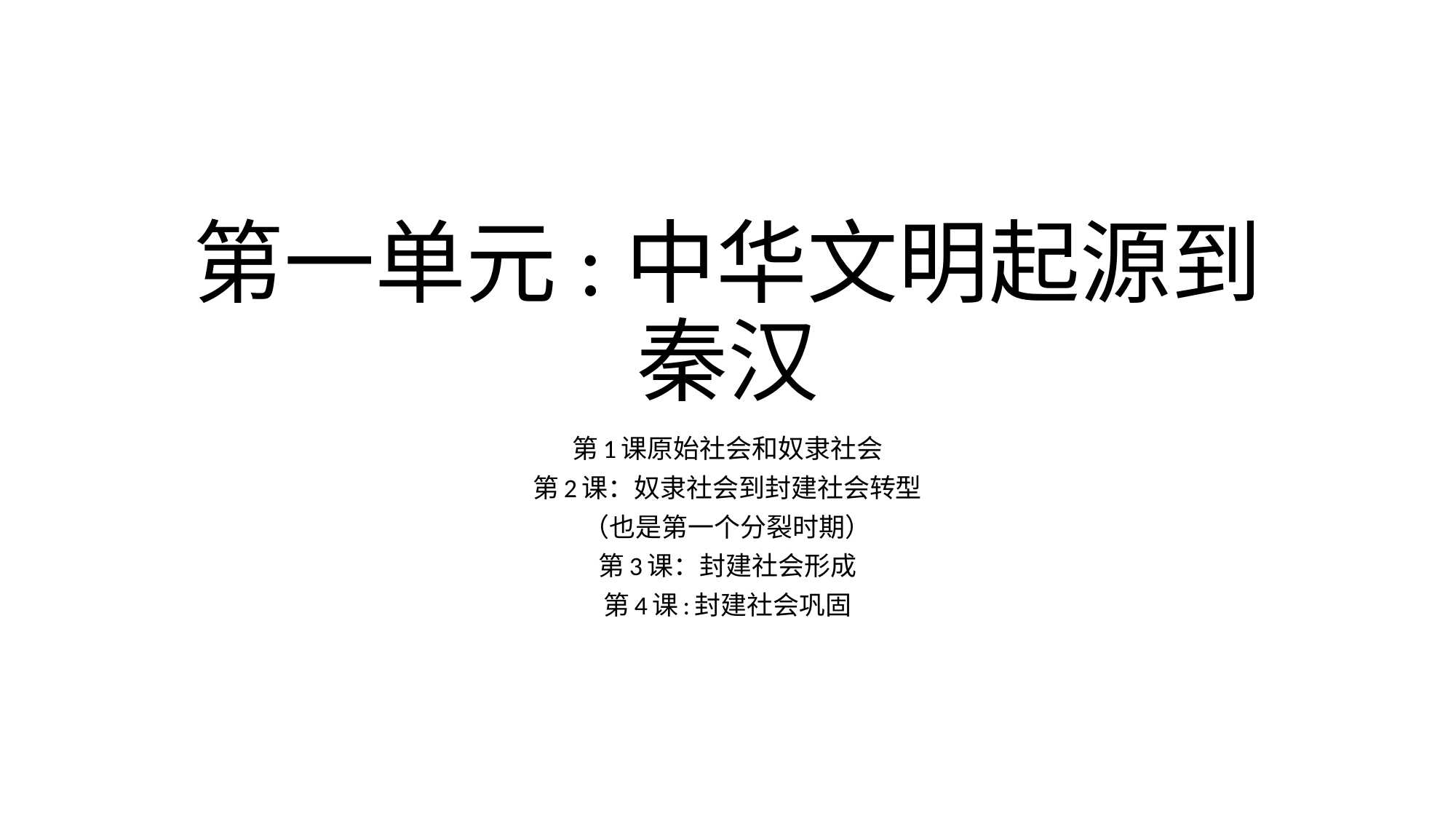

# 第一单元:中华文明起源到秦汉
第1课原始社会和奴隶社会
第2课：奴隶社会到封建社会转型
（也是第一个分裂时期）
第3课：封建社会形成
第4课:封建社会巩固